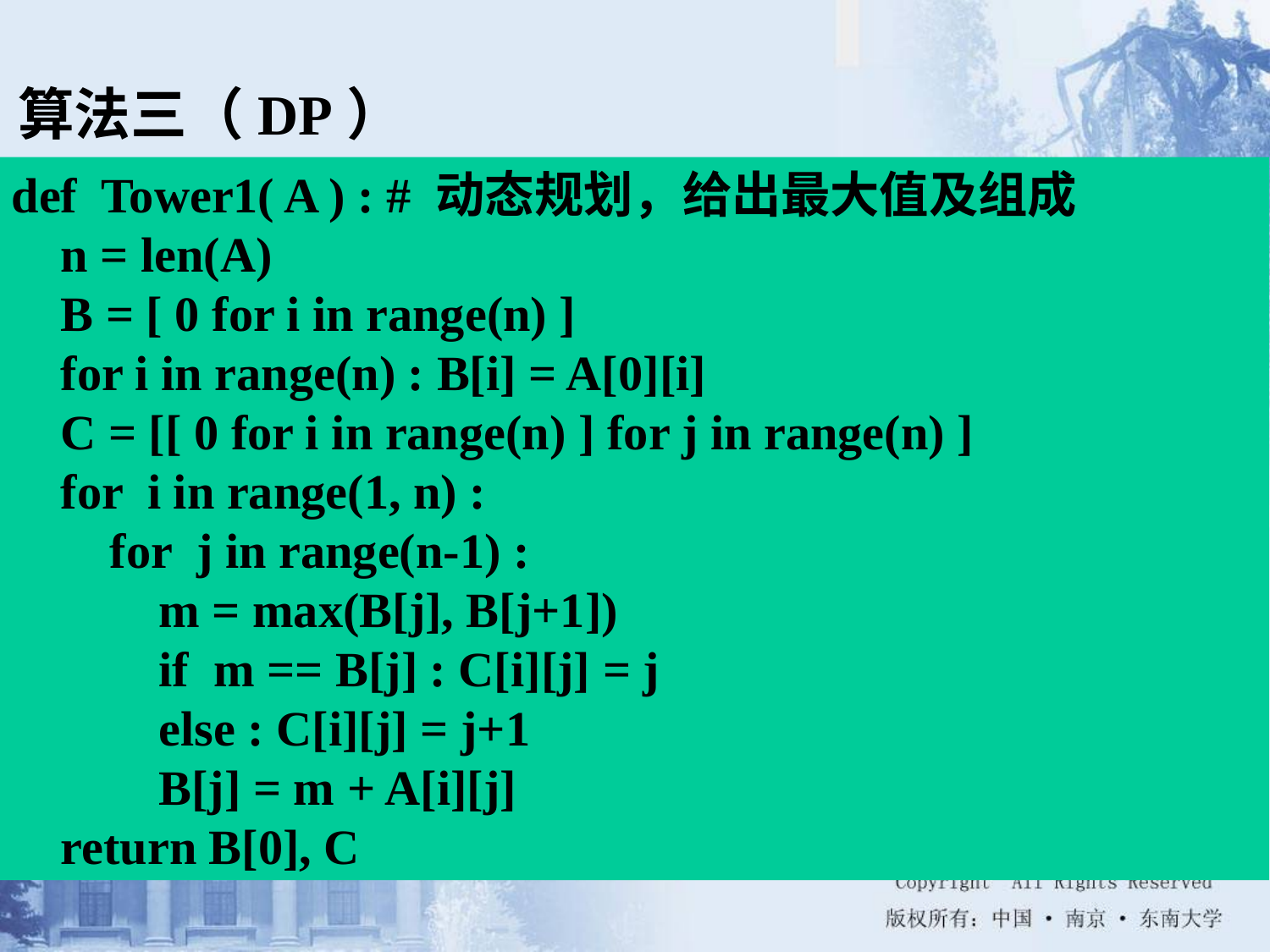

算法三（DP）
def  Tower1( A ) : # 动态规划，给出最大值及组成
    n = len(A)
    B = [ 0 for i in range(n) ]
    for i in range(n) : B[i] = A[0][i]
    C = [[ 0 for i in range(n) ] for j in range(n) ]
    for  i in range(1, n) :
        for  j in range(n-1) :
            m = max(B[j], B[j+1])
            if  m == B[j] : C[i][j] = j
            else : C[i][j] = j+1
            B[j] = m + A[i][j]
    return B[0], C